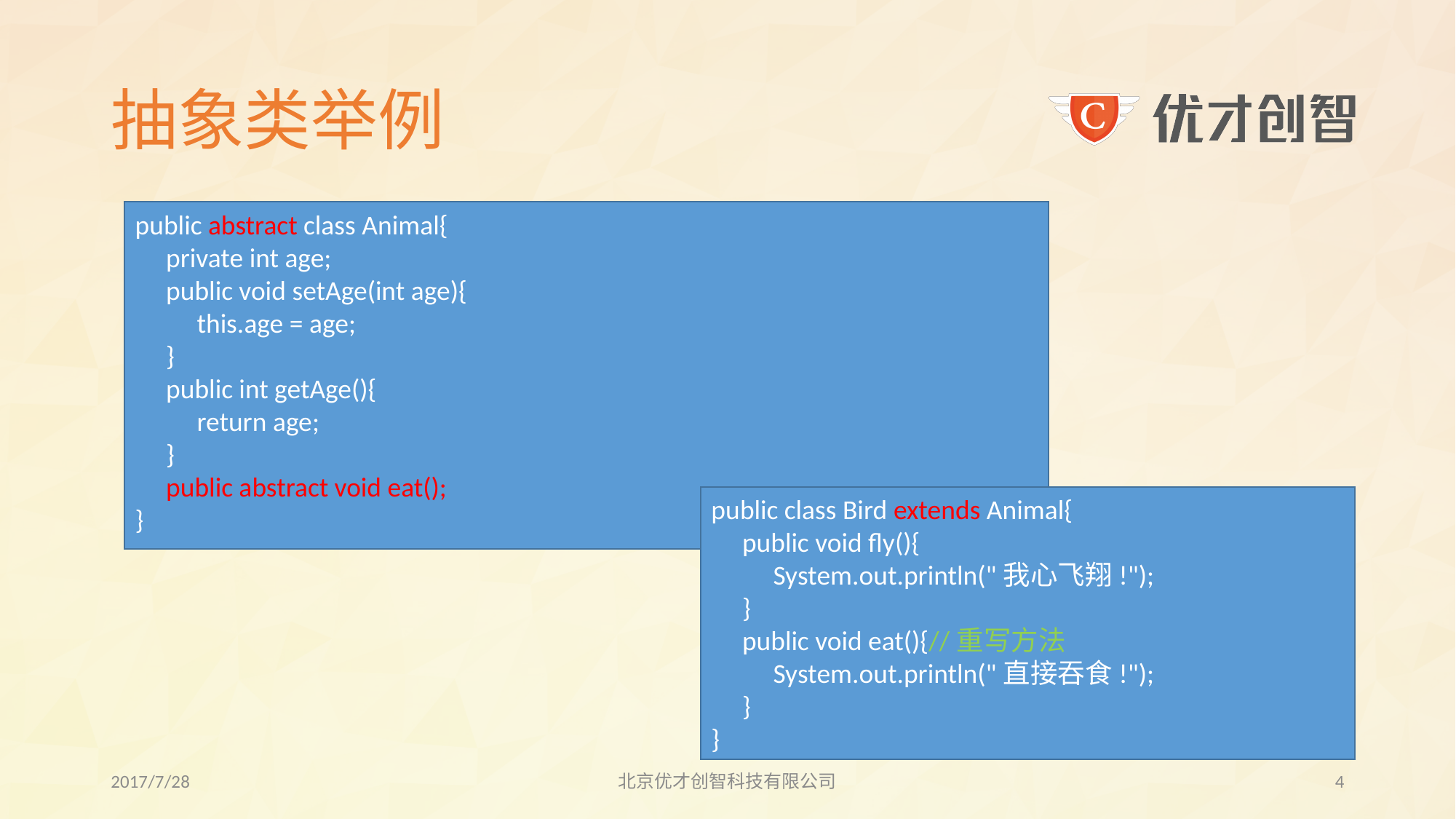

# 抽象类举例
public abstract class Animal{
     private int age;
     public void setAge(int age){
          this.age = age;
     }
     public int getAge(){
          return age;
     }
     public abstract void eat();
}
public class Bird extends Animal{
     public void fly(){
          System.out.println("我心飞翔!");
     }
     public void eat(){//重写方法
          System.out.println("直接吞食!");
     }
}
2017/7/28
北京优才创智科技有限公司
4